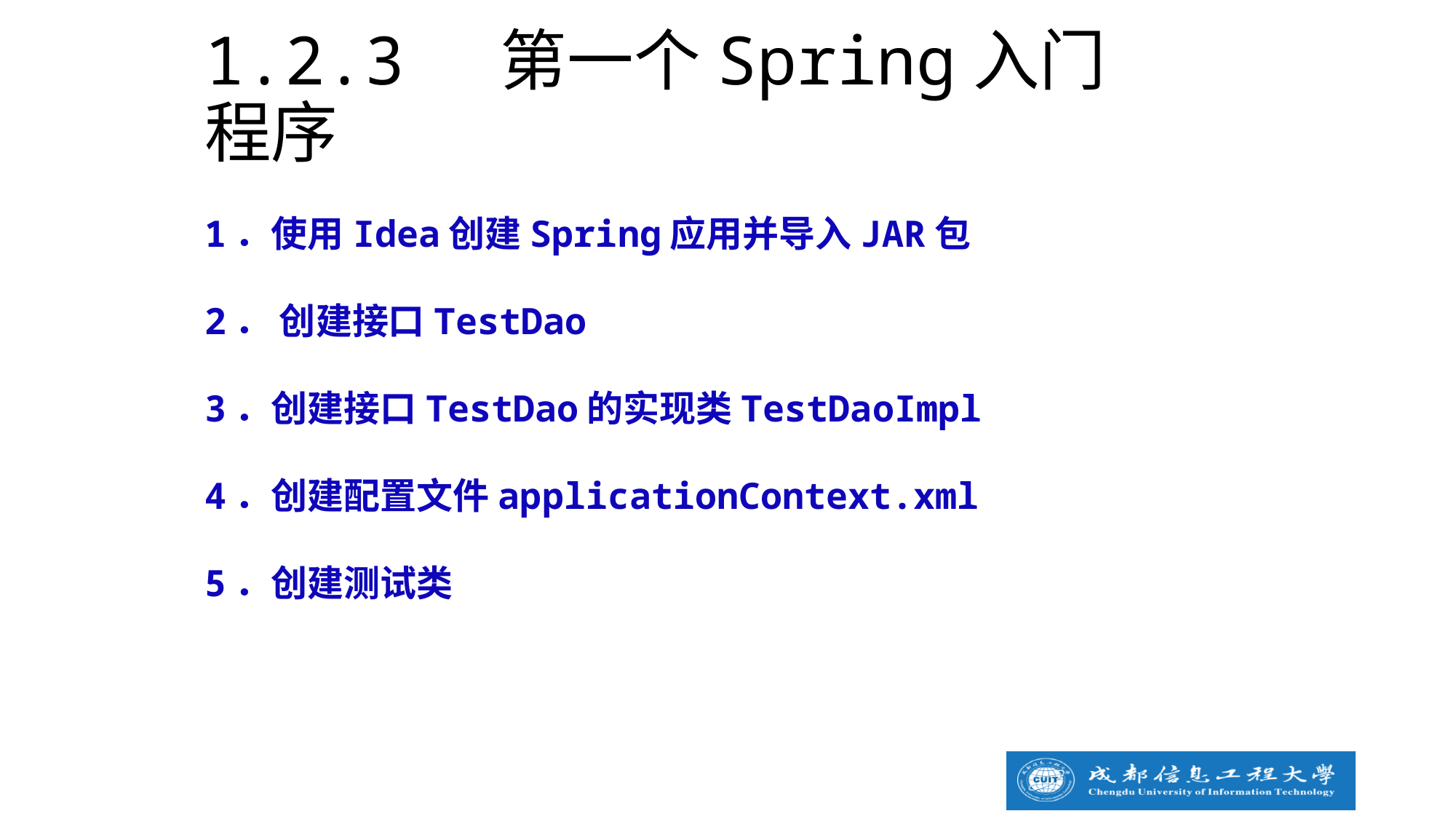

1.2.3  第一个Spring入门程序
1．使用Idea创建Spring应用并导入JAR包

2． 创建接口TestDao

3．创建接口TestDao的实现类TestDaoImpl

4．创建配置文件applicationContext.xml

5．创建测试类